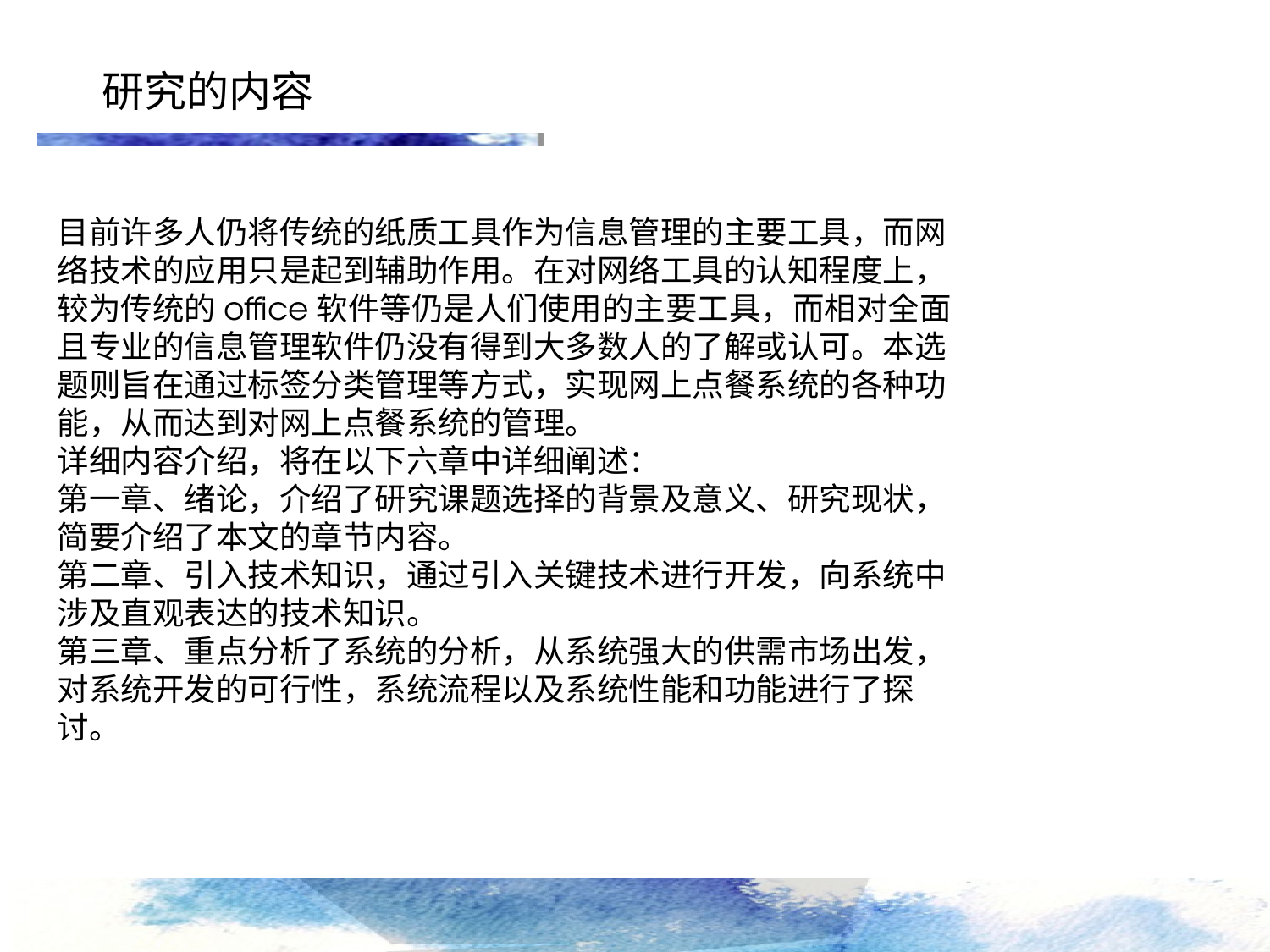

研究的内容
目前许多人仍将传统的纸质工具作为信息管理的主要工具，而网络技术的应用只是起到辅助作用。在对网络工具的认知程度上，较为传统的office软件等仍是人们使用的主要工具，而相对全面且专业的信息管理软件仍没有得到大多数人的了解或认可。本选题则旨在通过标签分类管理等方式，实现网上点餐系统的各种功能，从而达到对网上点餐系统的管理。
详细内容介绍，将在以下六章中详细阐述：
第一章、绪论，介绍了研究课题选择的背景及意义、研究现状，简要介绍了本文的章节内容。
第二章、引入技术知识，通过引入关键技术进行开发，向系统中涉及直观表达的技术知识。
第三章、重点分析了系统的分析，从系统强大的供需市场出发，对系统开发的可行性，系统流程以及系统性能和功能进行了探讨。
点击添加文本
点击添加文本
点击添加文本
点击添加文本